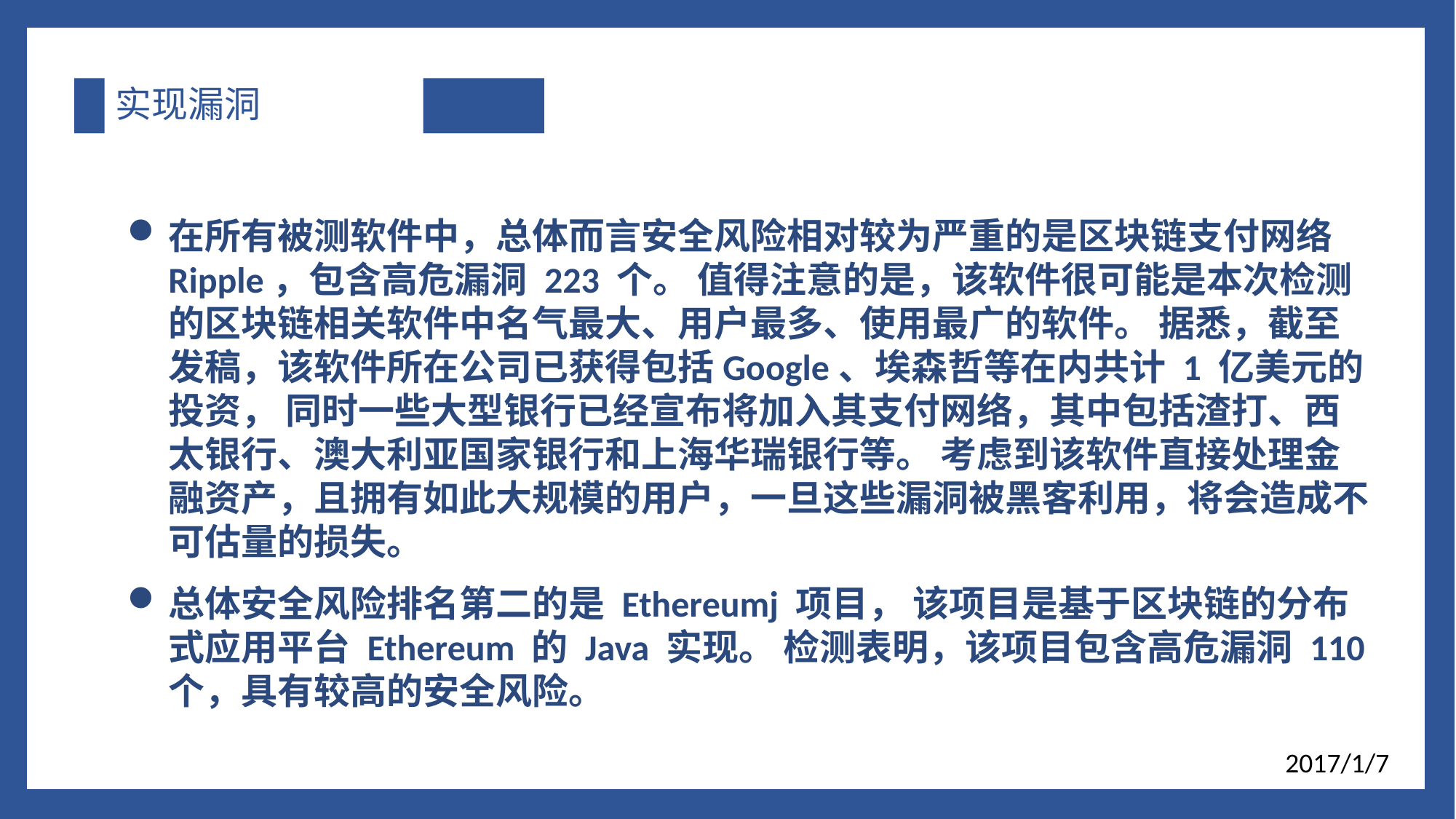

# 实现漏洞
在所有被测软件中，总体而言安全风险相对较为严重的是区块链支付网络 Ripple，包含高危漏洞 223 个。 值得注意的是，该软件很可能是本次检测的区块链相关软件中名气最大、用户最多、使用最广的软件。 据悉，截至发稿，该软件所在公司已获得包括Google、埃森哲等在内共计 1 亿美元的投资， 同时一些大型银行已经宣布将加入其支付网络，其中包括渣打、西太银行、澳大利亚国家银行和上海华瑞银行等。 考虑到该软件直接处理金融资产，且拥有如此大规模的用户，一旦这些漏洞被黑客利用，将会造成不可估量的损失。
总体安全风险排名第二的是 Ethereumj 项目， 该项目是基于区块链的分布式应用平台 Ethereum 的 Java 实现。 检测表明，该项目包含高危漏洞 110 个，具有较高的安全风险。
2017/1/7